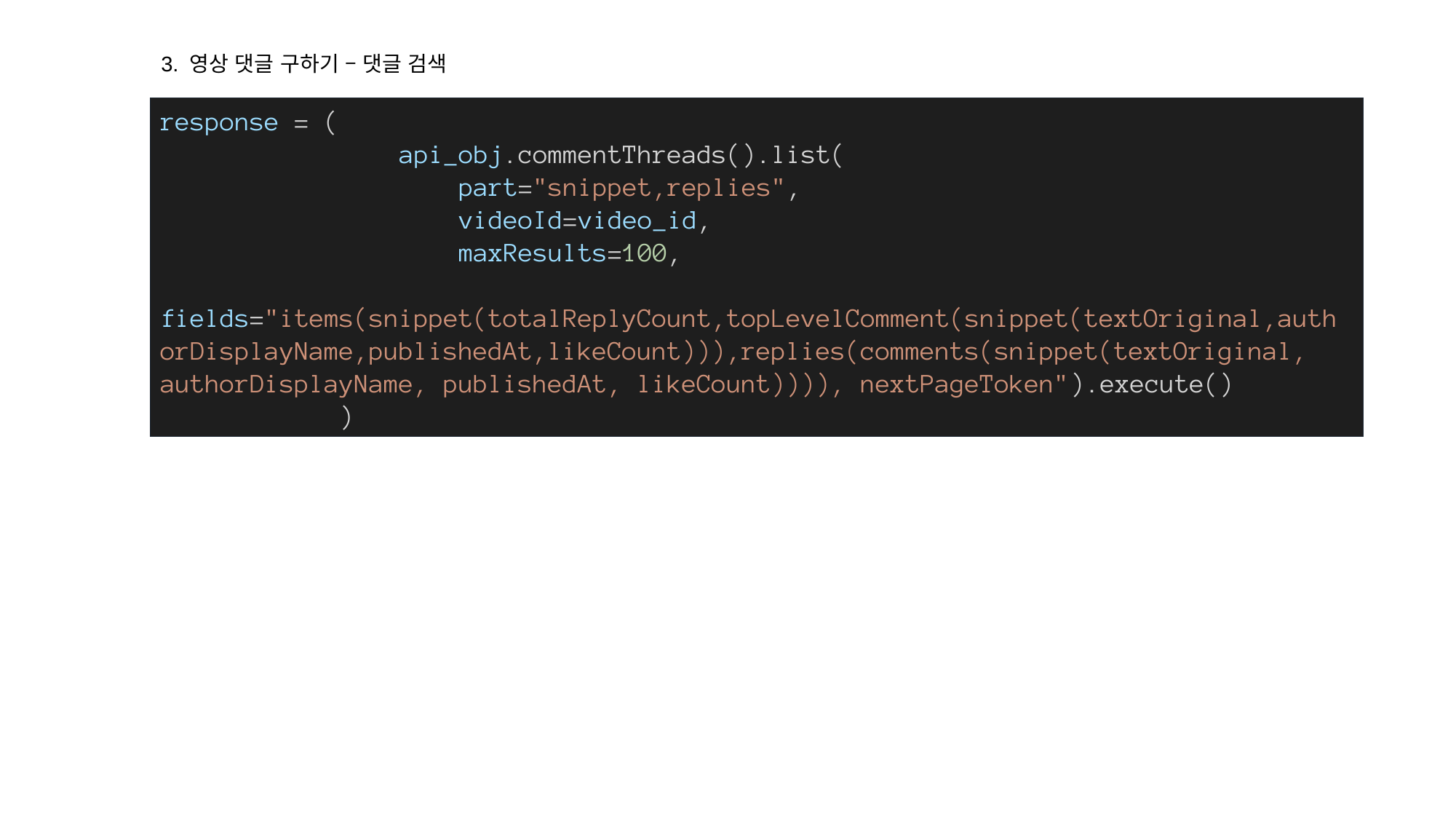

3. 영상 댓글 구하기 – 댓글 검색
response = (
                api_obj.commentThreads().list(
                    part="snippet,replies",
                    videoId=video_id,
                    maxResults=100,
                    fields="items(snippet(totalReplyCount,topLevelComment(snippet(textOriginal,authorDisplayName,publishedAt,likeCount))),replies(comments(snippet(textOriginal, authorDisplayName, publishedAt, likeCount)))), nextPageToken").execute()
            )